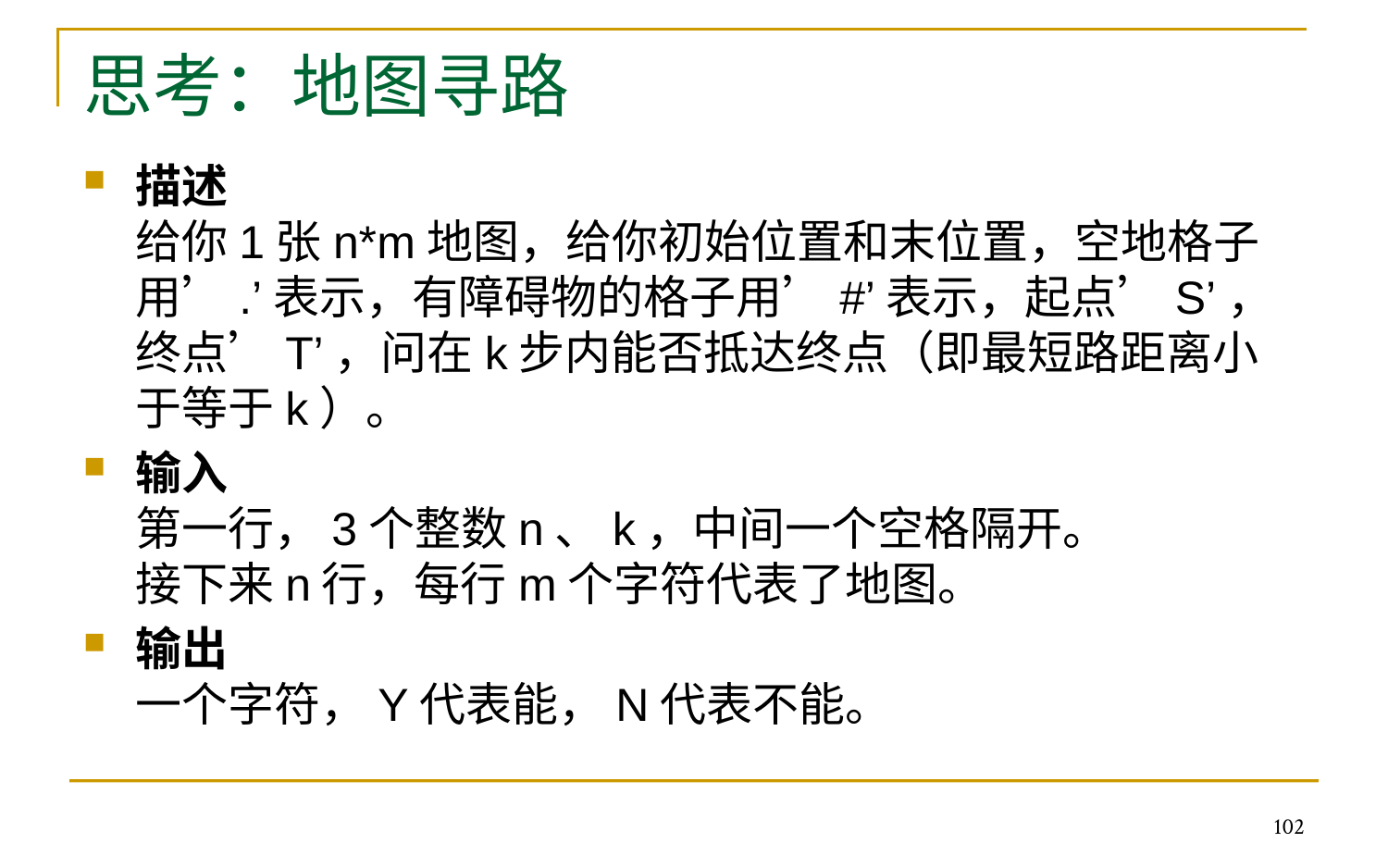

# 思考：地图寻路
描述 
给你1张n*m地图，给你初始位置和末位置，空地格子用’.’表示，有障碍物的格子用’#’表示，起点’S’，终点’T’，问在k步内能否抵达终点（即最短路距离小于等于k）。
输入 
第一行，3个整数n、k，中间一个空格隔开。 
接下来n行，每行m个字符代表了地图。
输出 
一个字符，Y代表能，N代表不能。

102